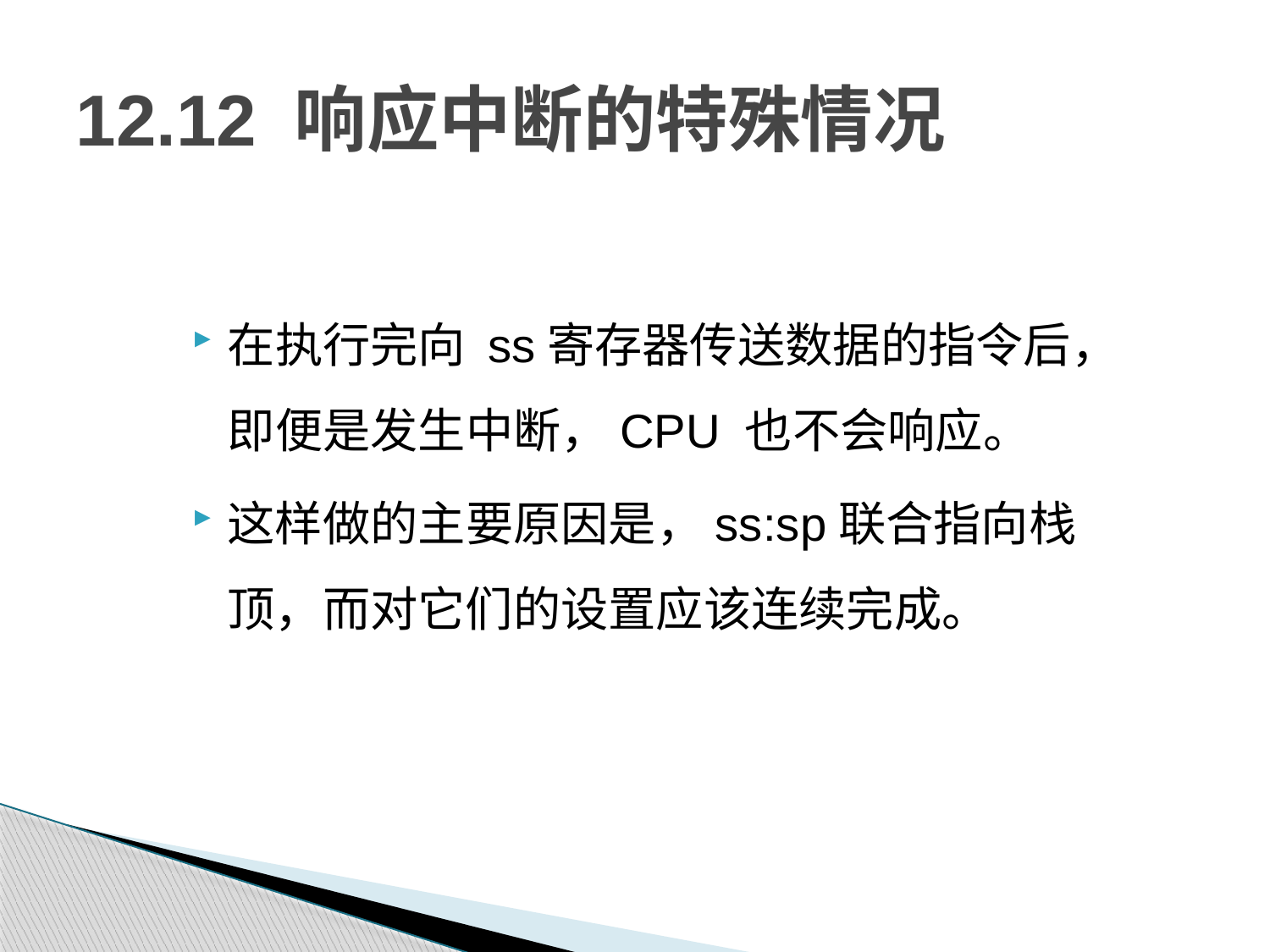

# 12.12 响应中断的特殊情况
在执行完向 ss寄存器传送数据的指令后，即便是发生中断，CPU 也不会响应。
这样做的主要原因是，ss:sp联合指向栈顶，而对它们的设置应该连续完成。